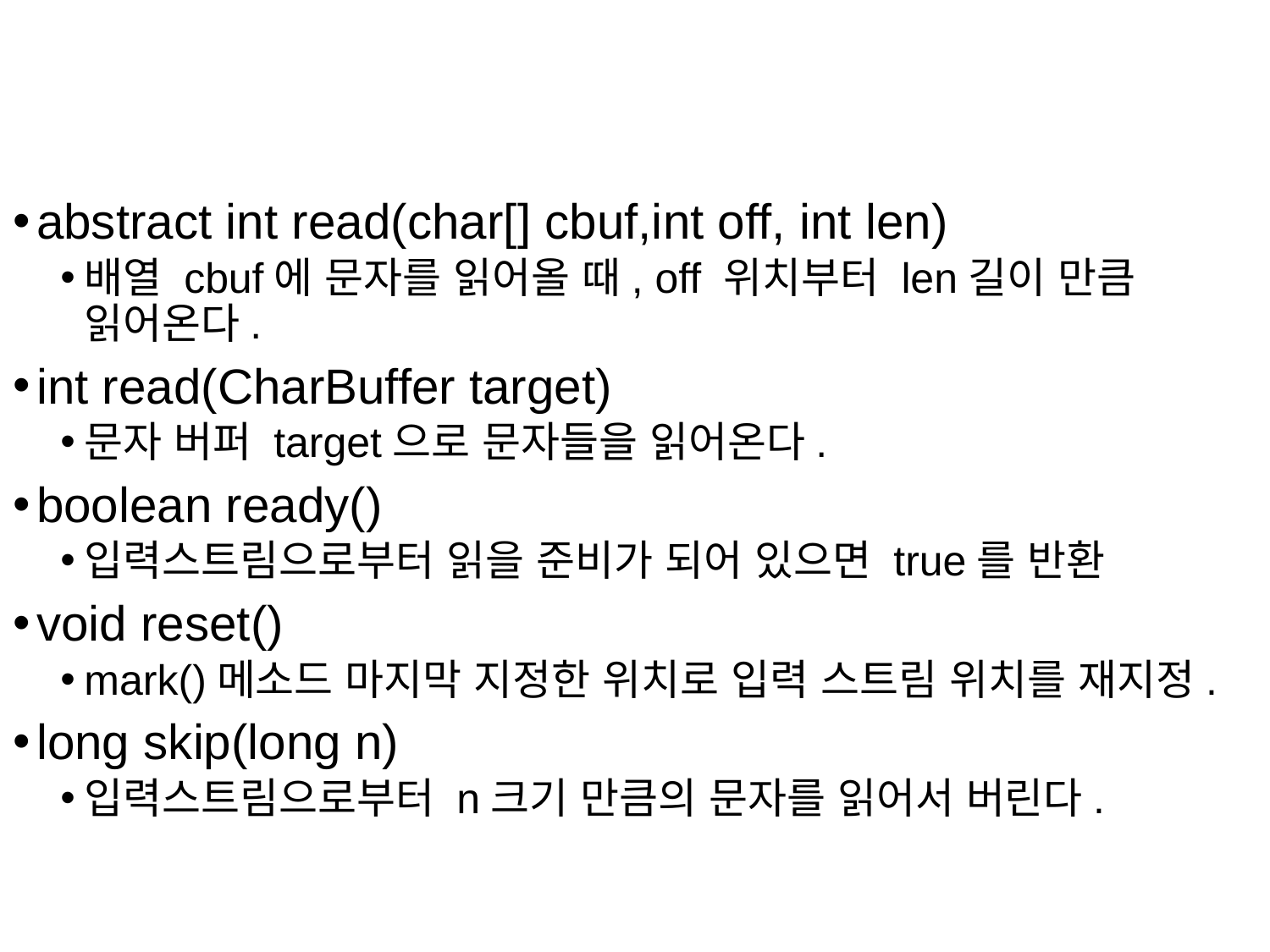

#
abstract int read(char[] cbuf,int off, int len)
배열 cbuf에 문자를 읽어올 때, off 위치부터 len길이 만큼 읽어온다.
int read(CharBuffer target)
문자 버퍼 target으로 문자들을 읽어온다.
boolean ready()
입력스트림으로부터 읽을 준비가 되어 있으면 true를 반환
void reset()
mark()메소드 마지막 지정한 위치로 입력 스트림 위치를 재지정.
long skip(long n)
입력스트림으로부터 n크기 만큼의 문자를 읽어서 버린다.